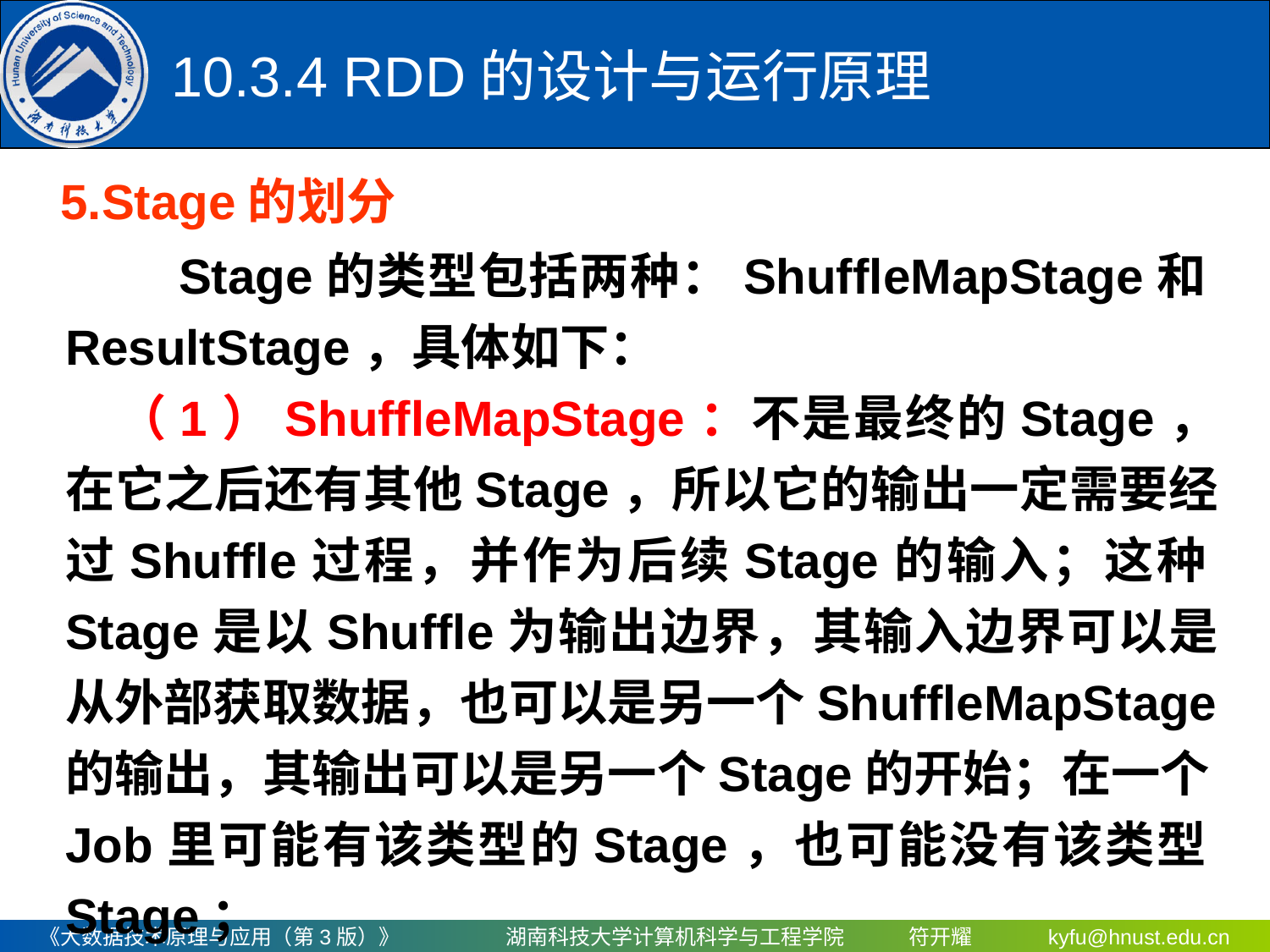

# 10.3.4 RDD的设计与运行原理
5.Stage的划分
　　Stage的类型包括两种：ShuffleMapStage和ResultStage，具体如下：
　（1）ShuffleMapStage：不是最终的Stage，在它之后还有其他Stage，所以它的输出一定需要经过Shuffle过程，并作为后续Stage的输入；这种Stage是以Shuffle为输出边界，其输入边界可以是从外部获取数据，也可以是另一个ShuffleMapStage的输出，其输出可以是另一个Stage的开始；在一个Job里可能有该类型的Stage，也可能没有该类型Stage；